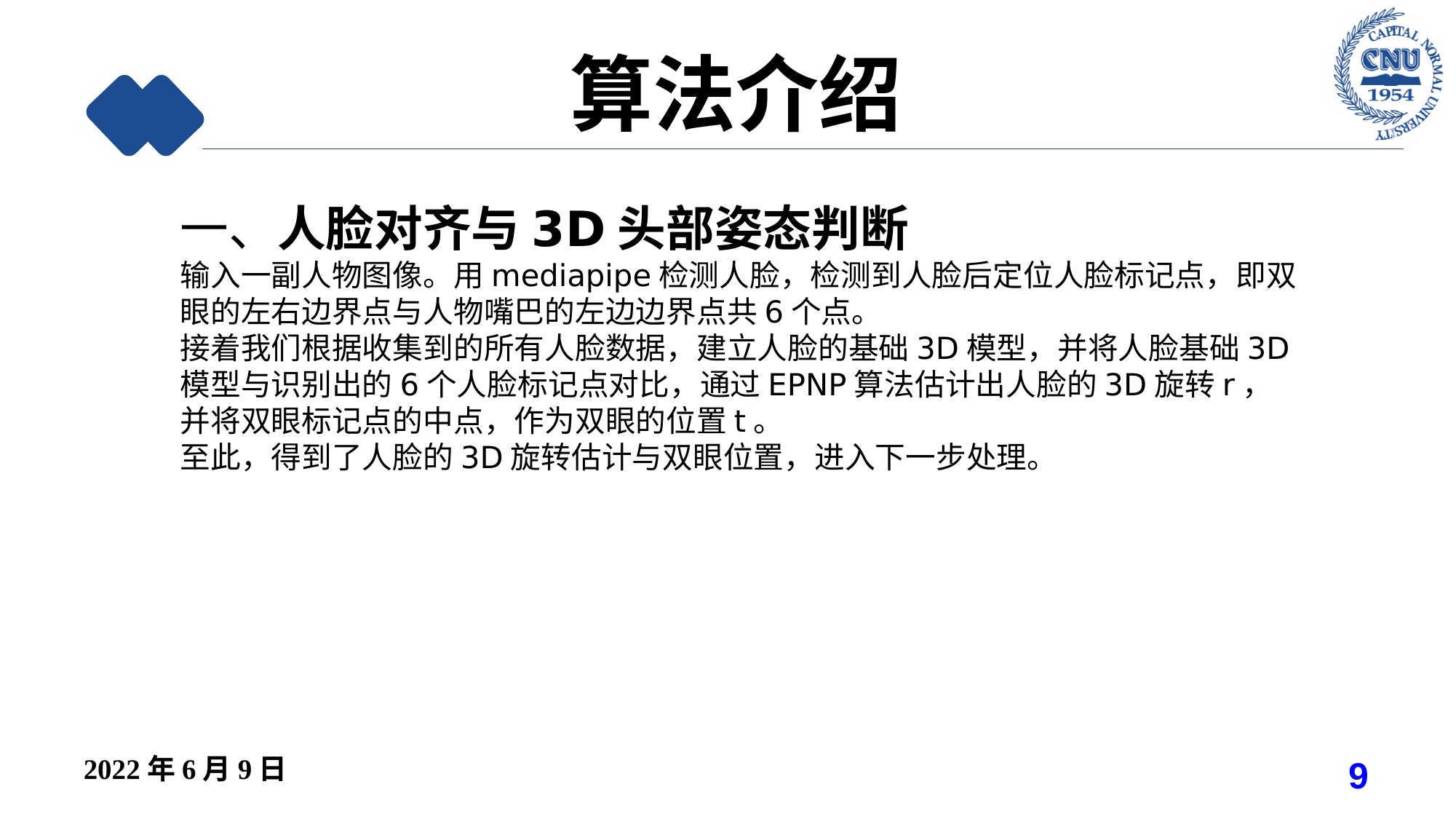

算法介绍

一、人脸对齐与3D头部姿态判断
输入一副人物图像。用mediapipe检测人脸，检测到人脸后定位人脸标记点，即双眼的左右边界点与人物嘴巴的左边边界点共6个点。
接着我们根据收集到的所有人脸数据，建立人脸的基础3D模型，并将人脸基础3D模型与识别出的6个人脸标记点对比，通过EPNP算法估计出人脸的3D旋转r，并将双眼标记点的中点，作为双眼的位置t。
至此，得到了人脸的3D旋转估计与双眼位置，进入下一步处理。
2022年6月9日
9